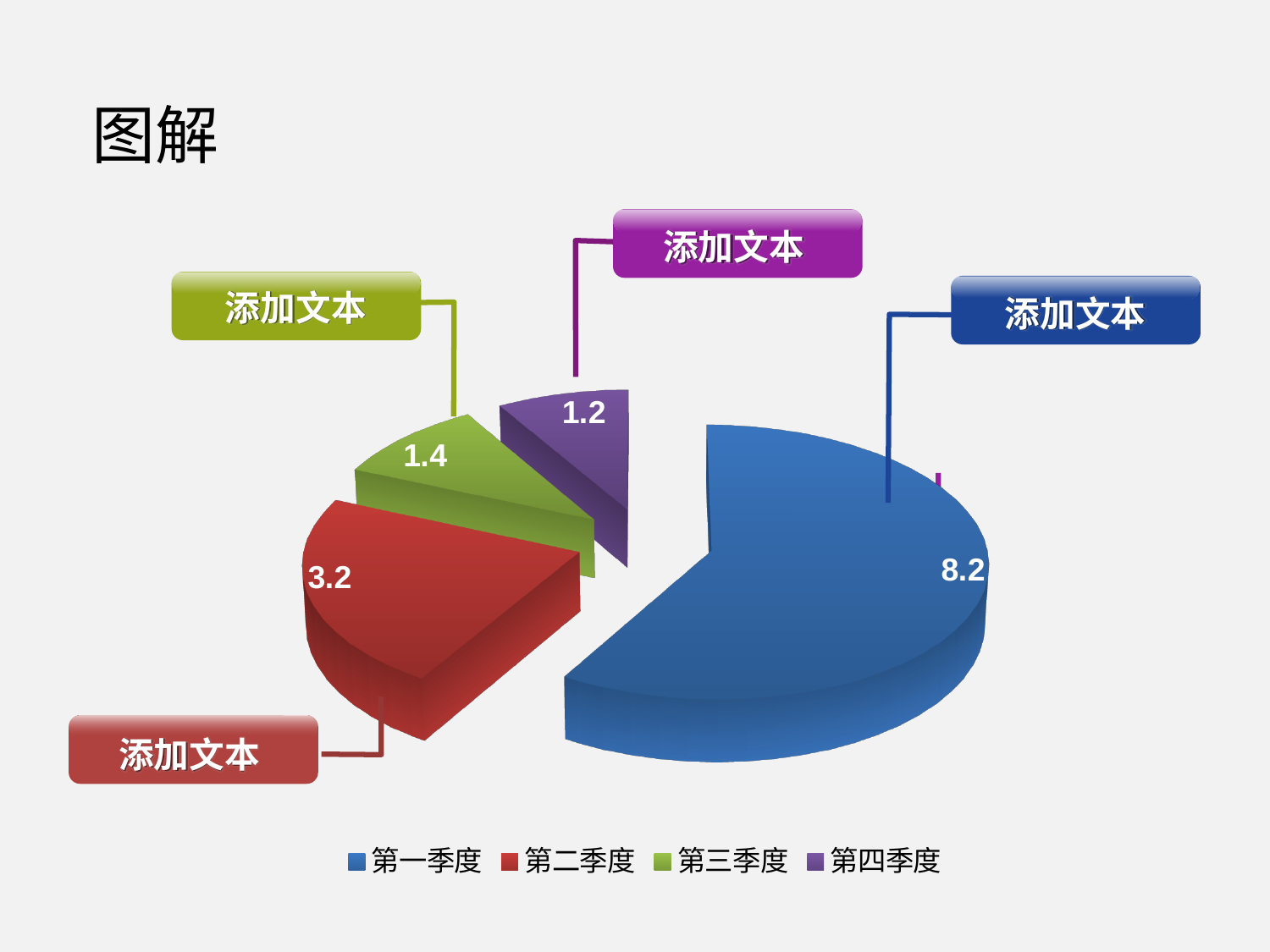

图解

添加文本

添加文本
添加文本

[unsupported chart]

添加文本